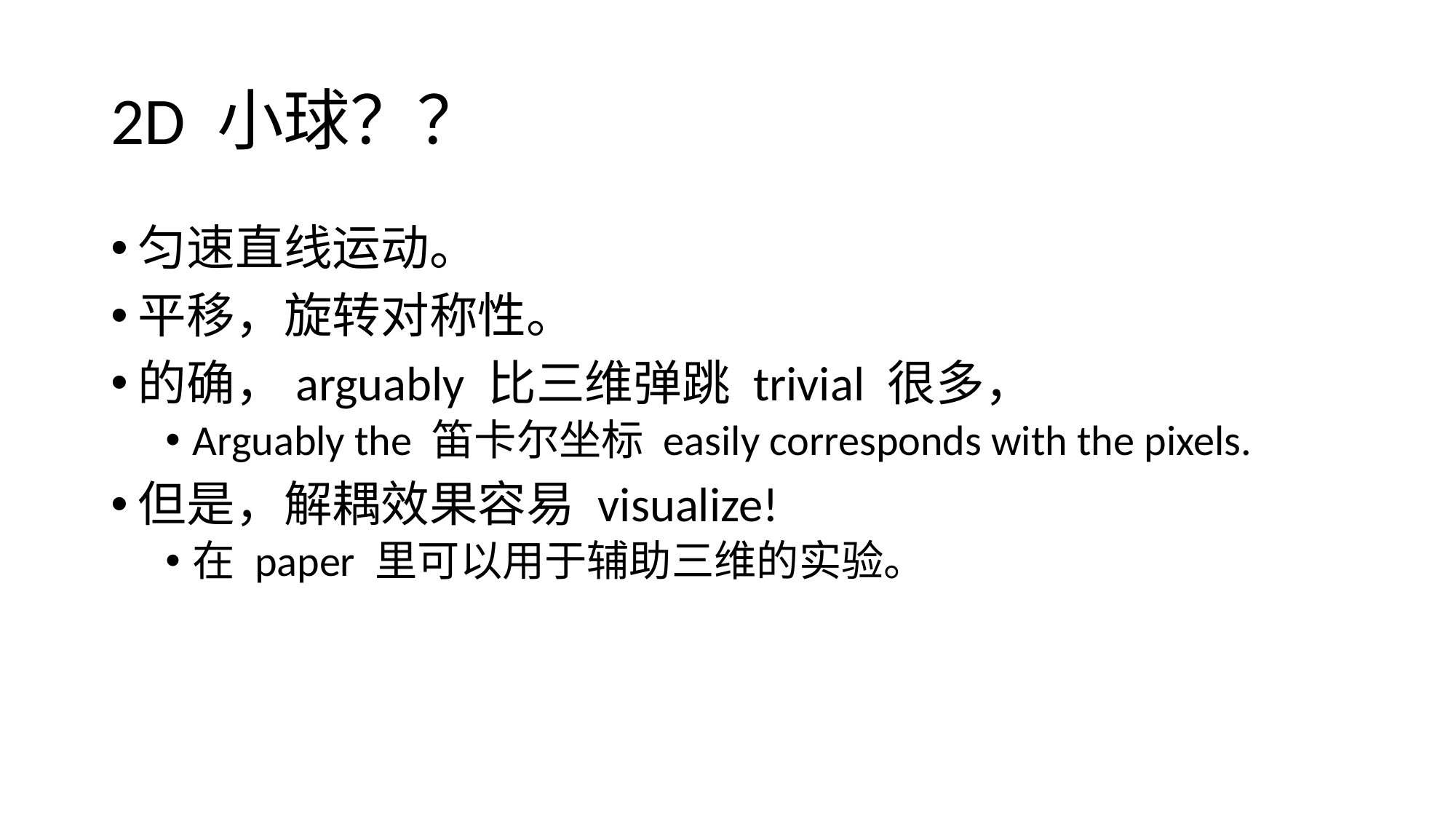

# 2D 小球？？
匀速直线运动。
平移，旋转对称性。
的确，arguably 比三维弹跳 trivial 很多，
Arguably the 笛卡尔坐标 easily corresponds with the pixels.
但是，解耦效果容易 visualize!
在 paper 里可以用于辅助三维的实验。